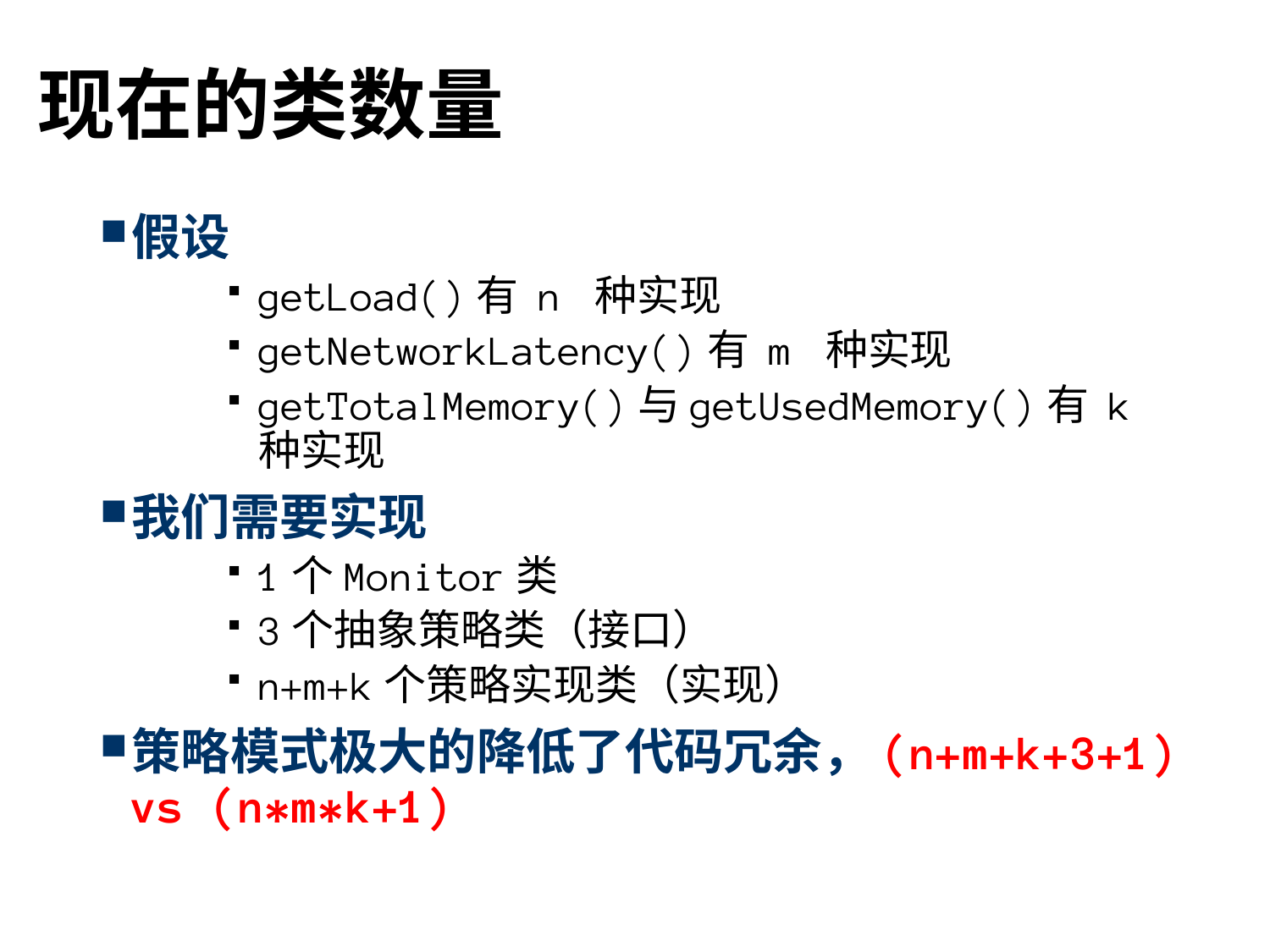

# 现在的类数量
假设
getLoad()有 n 种实现
getNetworkLatency()有 m 种实现
getTotalMemory()与getUsedMemory()有 k 种实现
我们需要实现
1个Monitor类
3个抽象策略类（接口）
n+m+k个策略实现类（实现）
策略模式极大的降低了代码冗余，(n+m+k+3+1) vs (n*m*k+1)
35